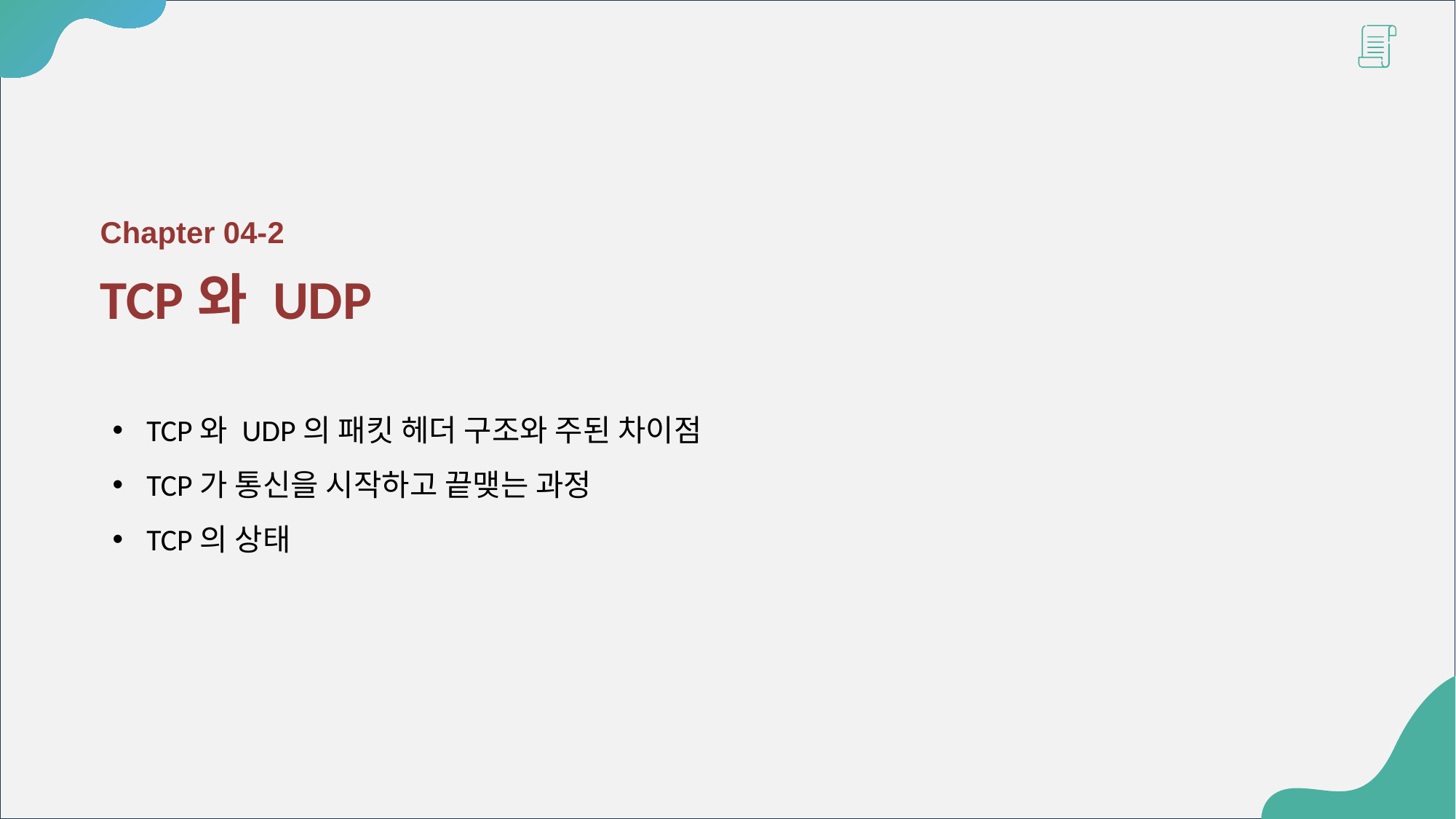

Chapter 04-2
TCP와 UDP
TCP와 UDP의 패킷 헤더 구조와 주된 차이점
TCP가 통신을 시작하고 끝맺는 과정
TCP의 상태